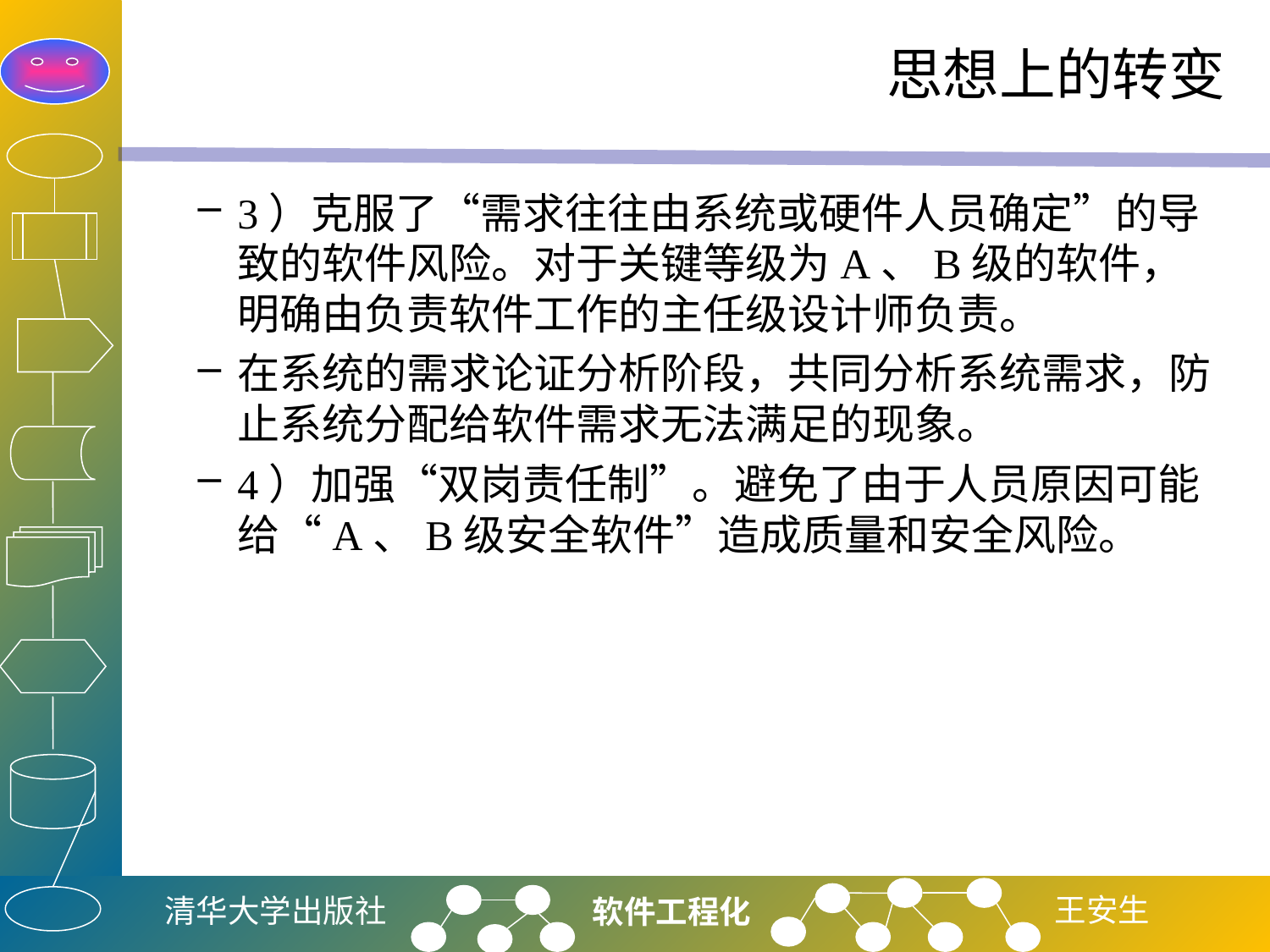

# 思想上的转变
3）克服了“需求往往由系统或硬件人员确定”的导致的软件风险。对于关键等级为A、B级的软件，明确由负责软件工作的主任级设计师负责。
在系统的需求论证分析阶段，共同分析系统需求，防止系统分配给软件需求无法满足的现象。
4）加强“双岗责任制”。避免了由于人员原因可能给“A、B级安全软件”造成质量和安全风险。